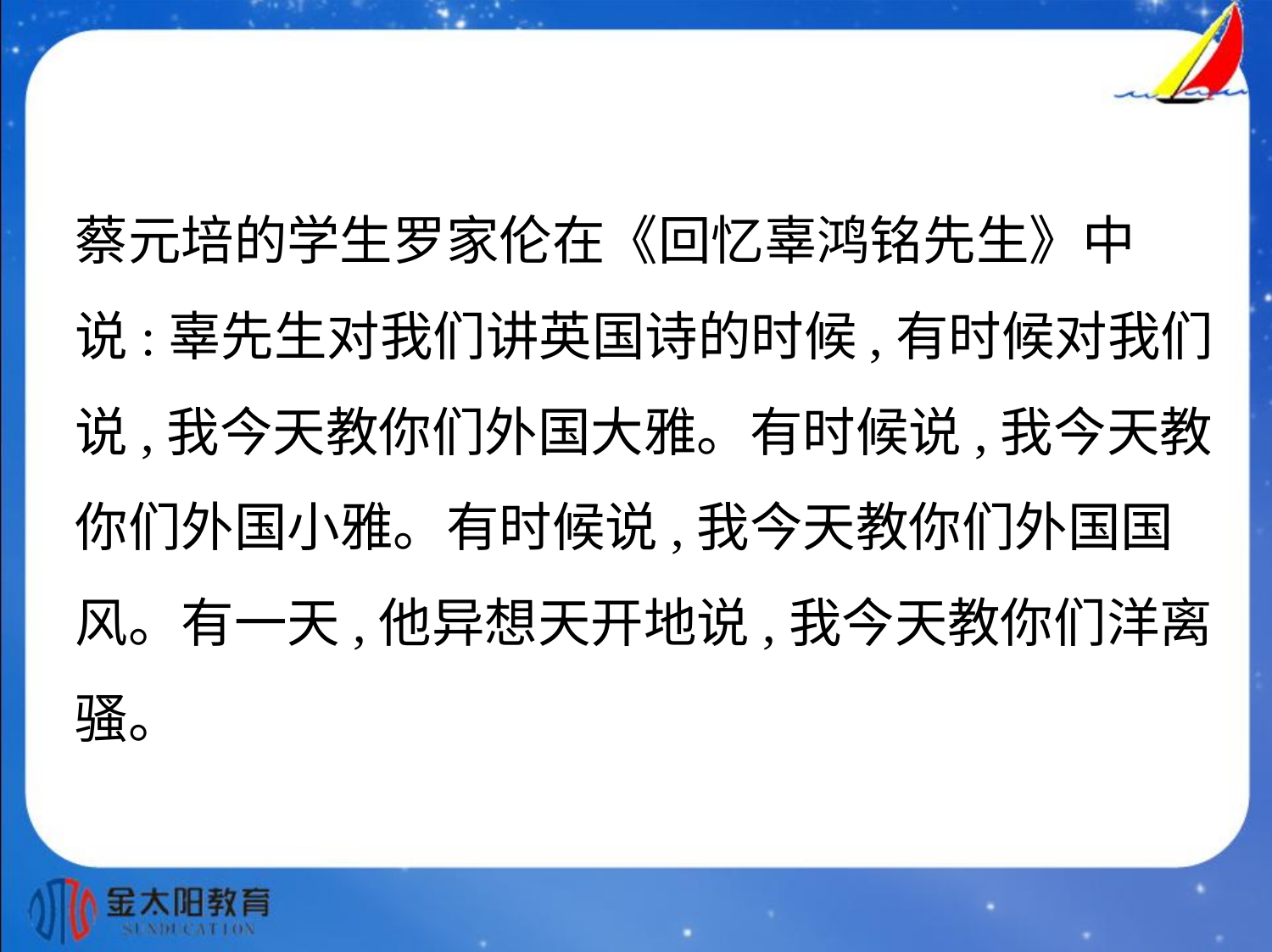

蔡元培的学生罗家伦在《回忆辜鸿铭先生》中
说:辜先生对我们讲英国诗的时候,有时候对我们
说,我今天教你们外国大雅。有时候说,我今天教
你们外国小雅。有时候说,我今天教你们外国国
风。有一天,他异想天开地说,我今天教你们洋离
骚。